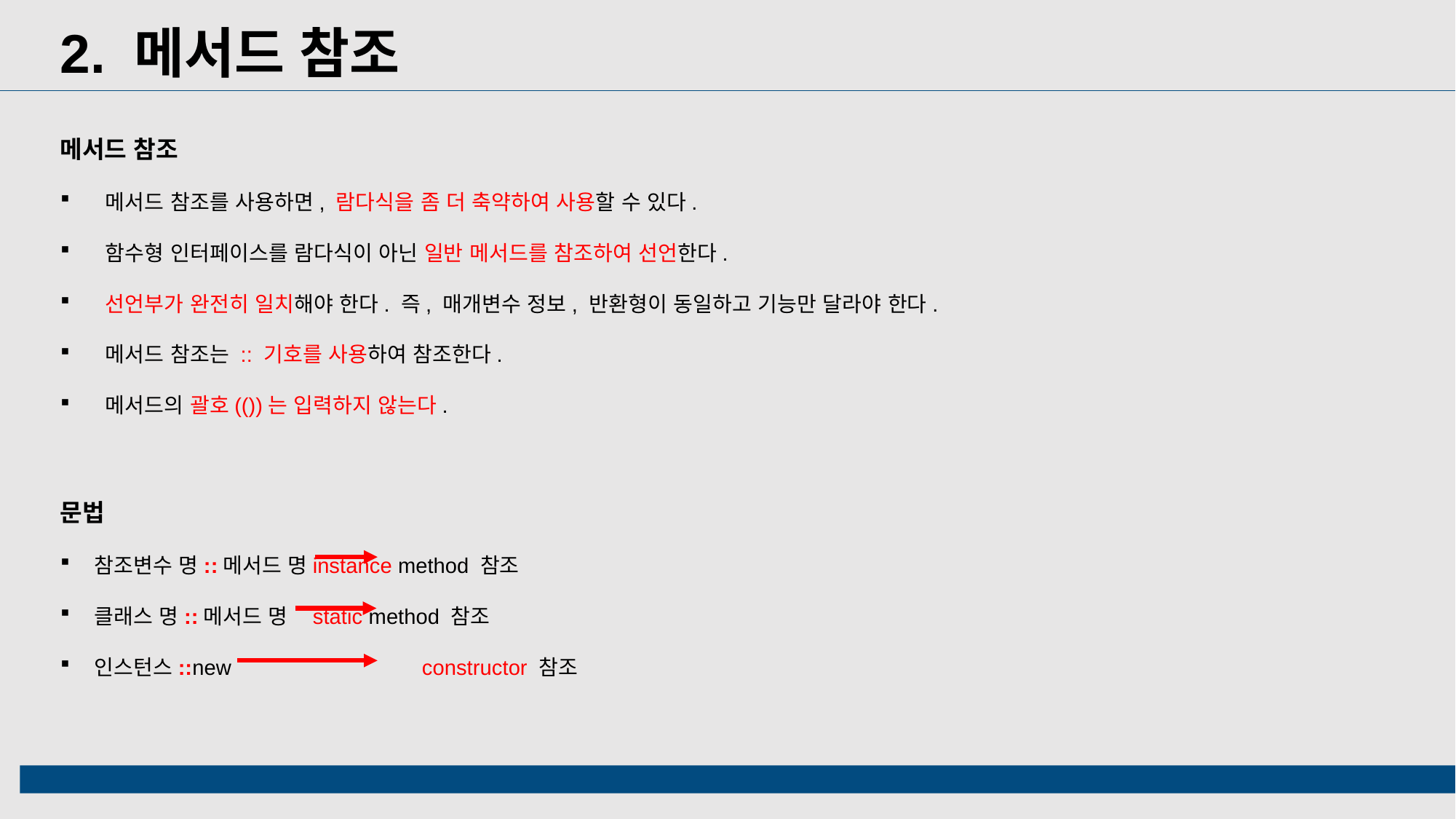

2. 메서드 참조
메서드 참조
 메서드 참조를 사용하면, 람다식을 좀 더 축약하여 사용할 수 있다.
 함수형 인터페이스를 람다식이 아닌 일반 메서드를 참조하여 선언한다.
 선언부가 완전히 일치해야 한다. 즉, 매개변수 정보, 반환형이 동일하고 기능만 달라야 한다.
 메서드 참조는 :: 기호를 사용하여 참조한다.
 메서드의 괄호(())는 입력하지 않는다.

문법
참조변수 명::메서드 명	instance method 참조
클래스 명::메서드 명	static method 참조
인스턴스::new		constructor 참조